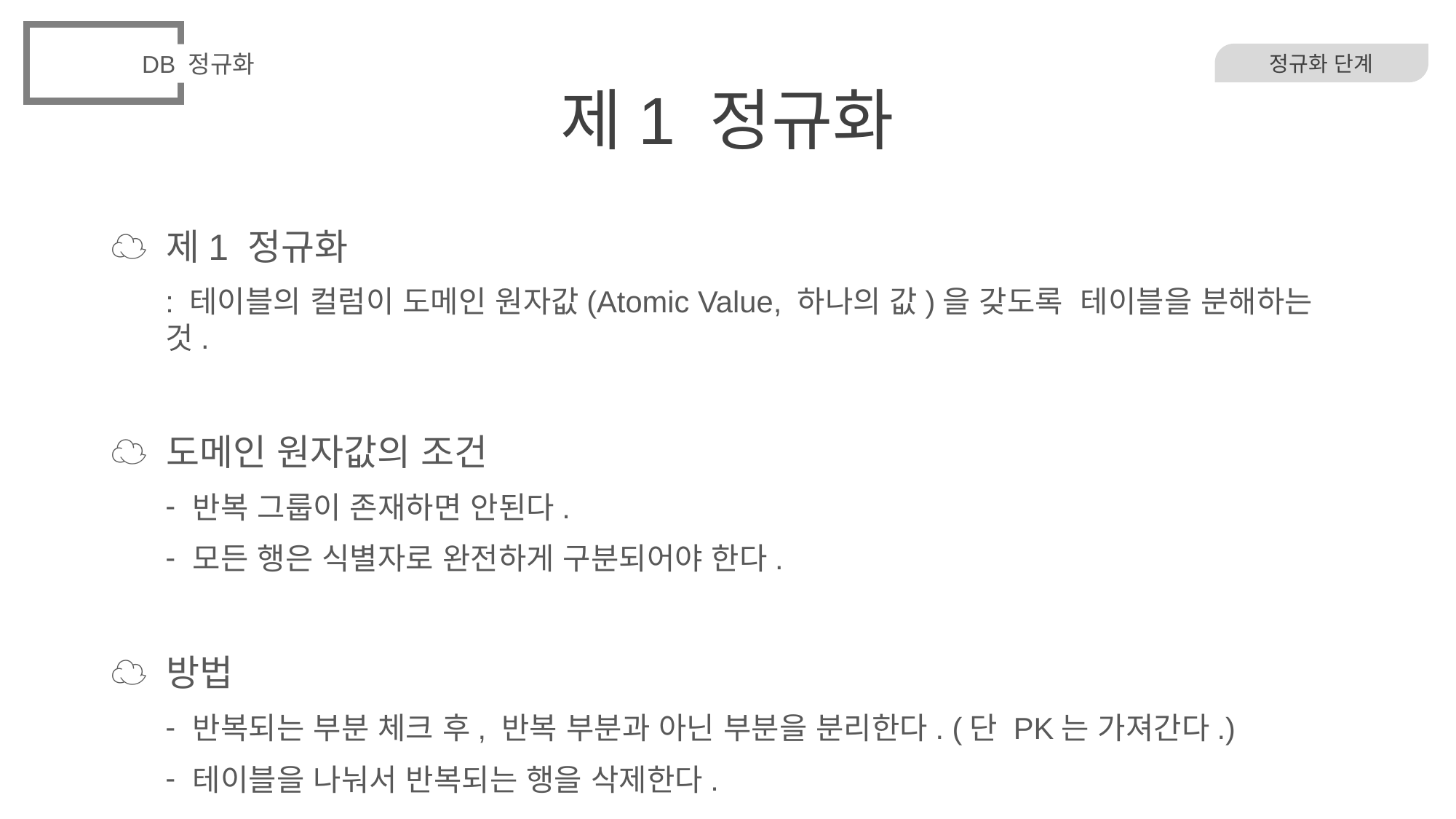

DB 정규화
# 제1 정규화
정규화 단계
☁ 제1 정규화
: 테이블의 컬럼이 도메인 원자값(Atomic Value, 하나의 값)을 갖도록  테이블을 분해하는 것.

☁ 도메인 원자값의 조건
반복 그룹이 존재하면 안된다.
모든 행은 식별자로 완전하게 구분되어야 한다.

☁ 방법
반복되는 부분 체크 후, 반복 부분과 아닌 부분을 분리한다. (단 PK는 가져간다.)
테이블을 나눠서 반복되는 행을 삭제한다.